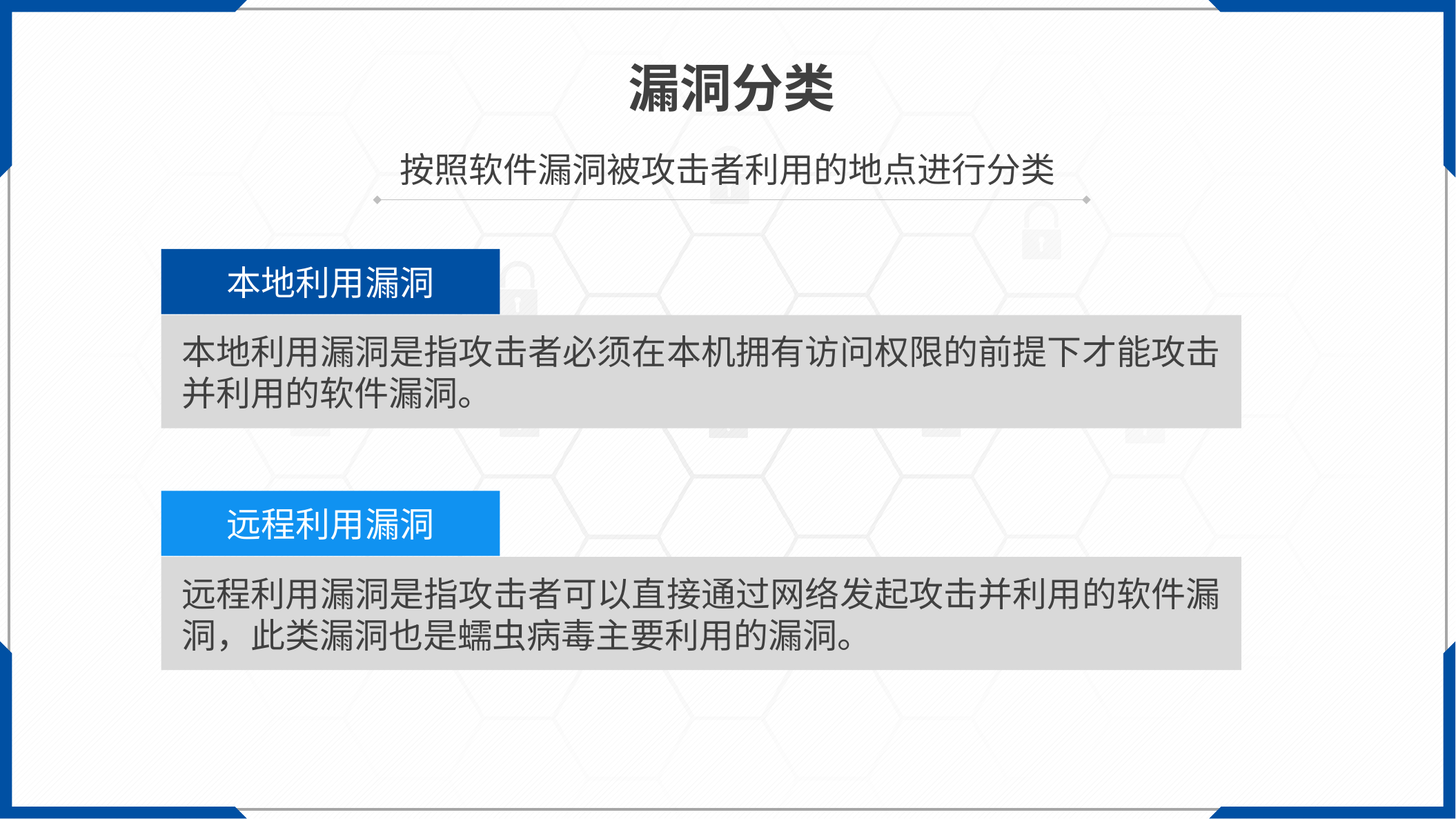

漏洞分类
按照软件漏洞被攻击者利用的地点进行分类
本地利用漏洞
本地利用漏洞是指攻击者必须在本机拥有访问权限的前提下才能攻击并利用的软件漏洞。
远程利用漏洞
远程利用漏洞是指攻击者可以直接通过网络发起攻击并利用的软件漏洞，此类漏洞也是蠕虫病毒主要利用的漏洞。